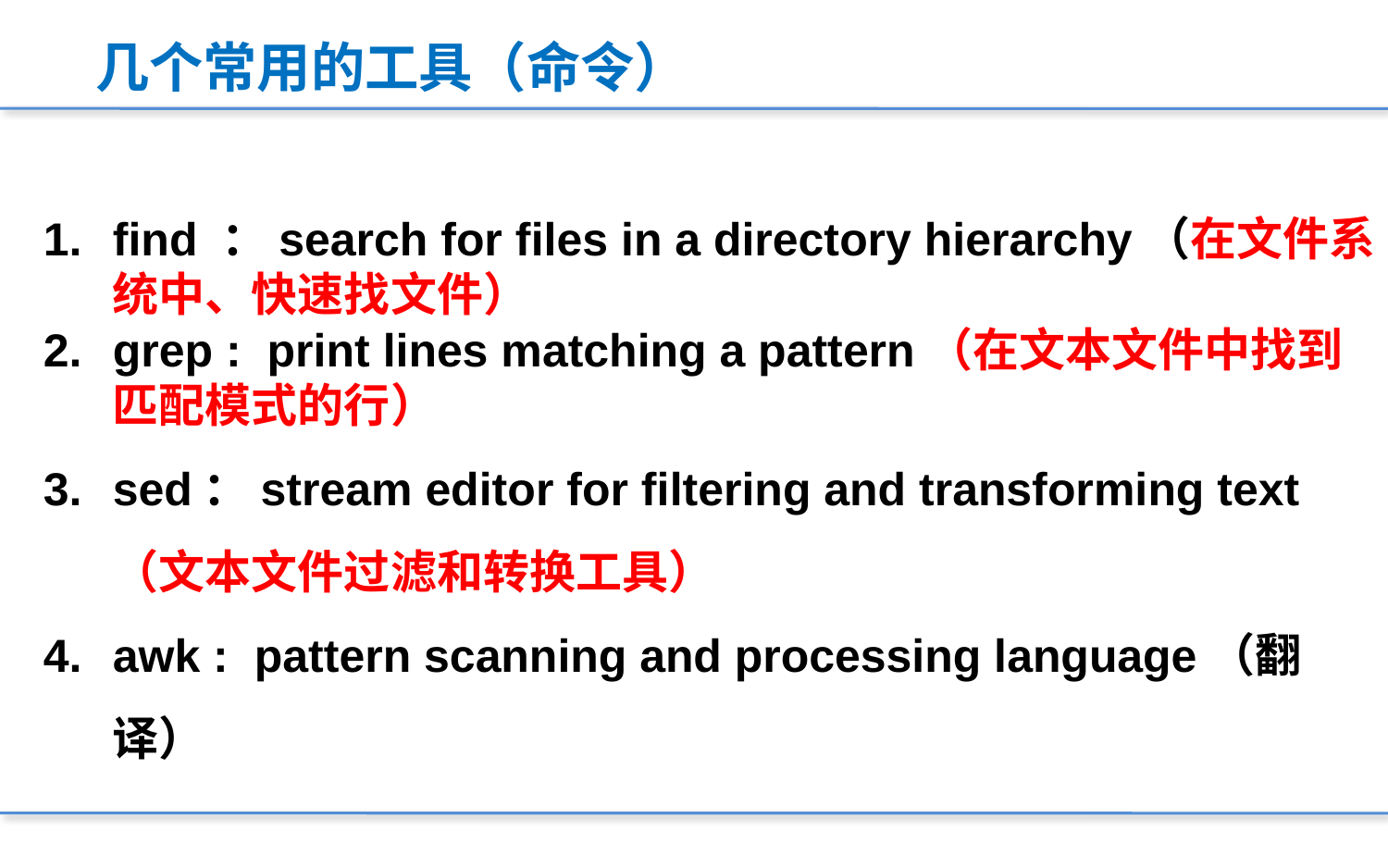

几个常用的工具（命令）
＠平凡不美
find ：search for files in a directory hierarchy（在文件系统中、快速找文件）
grep :  print lines matching a pattern（在文本文件中找到匹配模式的行）
sed：stream editor for filtering and transforming text（文本文件过滤和转换工具）
awk :  pattern scanning and processing language（翻译）